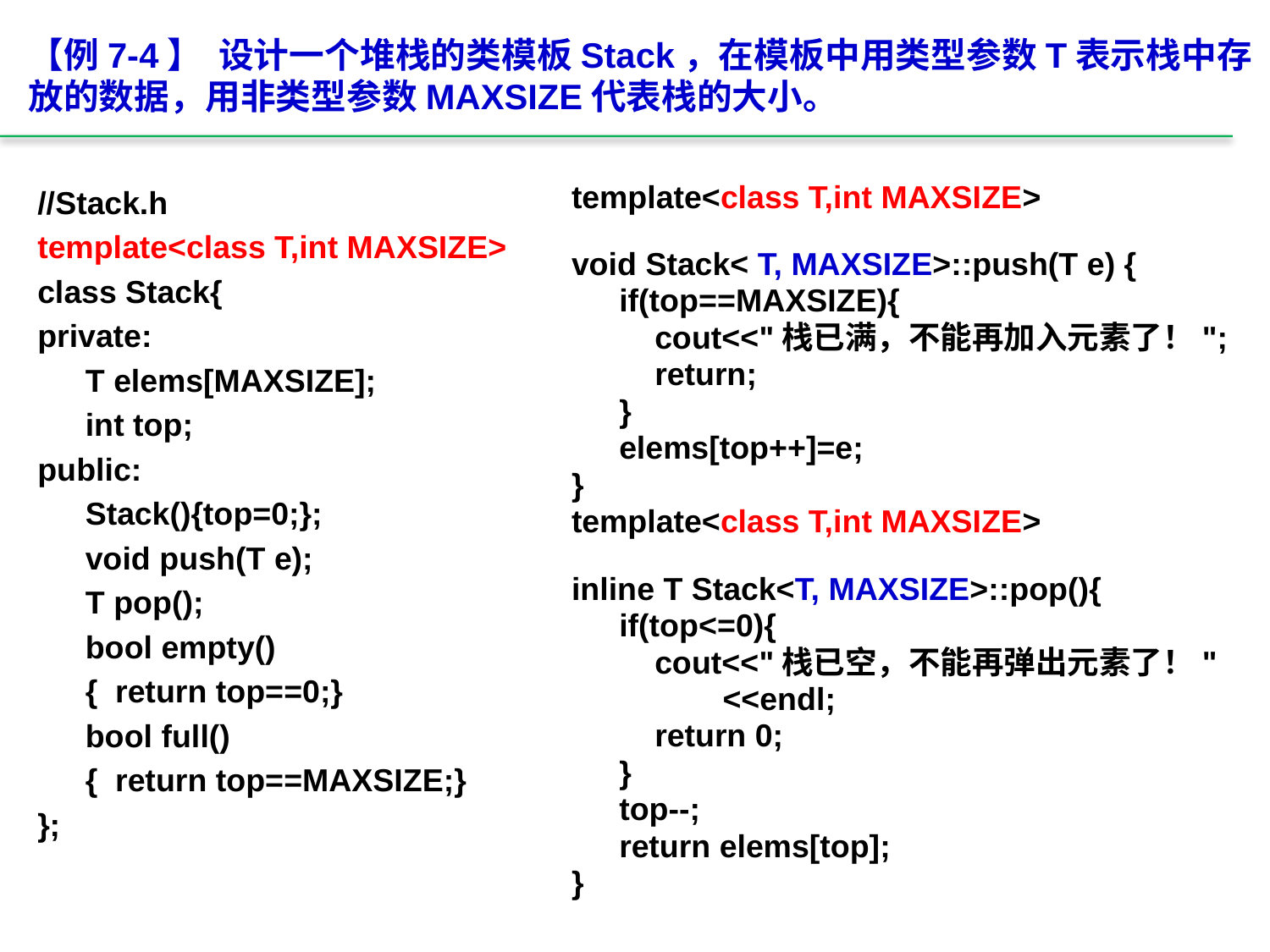

【例7-4】  设计一个堆栈的类模板Stack，在模板中用类型参数T表示栈中存放的数据，用非类型参数MAXSIZE代表栈的大小。
//Stack.h
template<class T,int MAXSIZE>
class Stack{
private:
	T elems[MAXSIZE];
	int top;
public:
	Stack(){top=0;};
	void push(T e);
	T pop();
	bool empty()
	{  return top==0;}
	bool full()
	{  return top==MAXSIZE;}
};
template<class T,int MAXSIZE>
void Stack< T, MAXSIZE>::push(T e) {
	if(top==MAXSIZE){
	    cout<<"栈已满，不能再加入元素了！";
	    return;
	}
	elems[top++]=e;
}
template<class T,int MAXSIZE>
inline T Stack<T, MAXSIZE>::pop(){
	if(top<=0){
	    cout<<"栈已空，不能再弹出元素了！"
                 <<endl;
	    return 0;
	}
	top--;
	return elems[top];
}